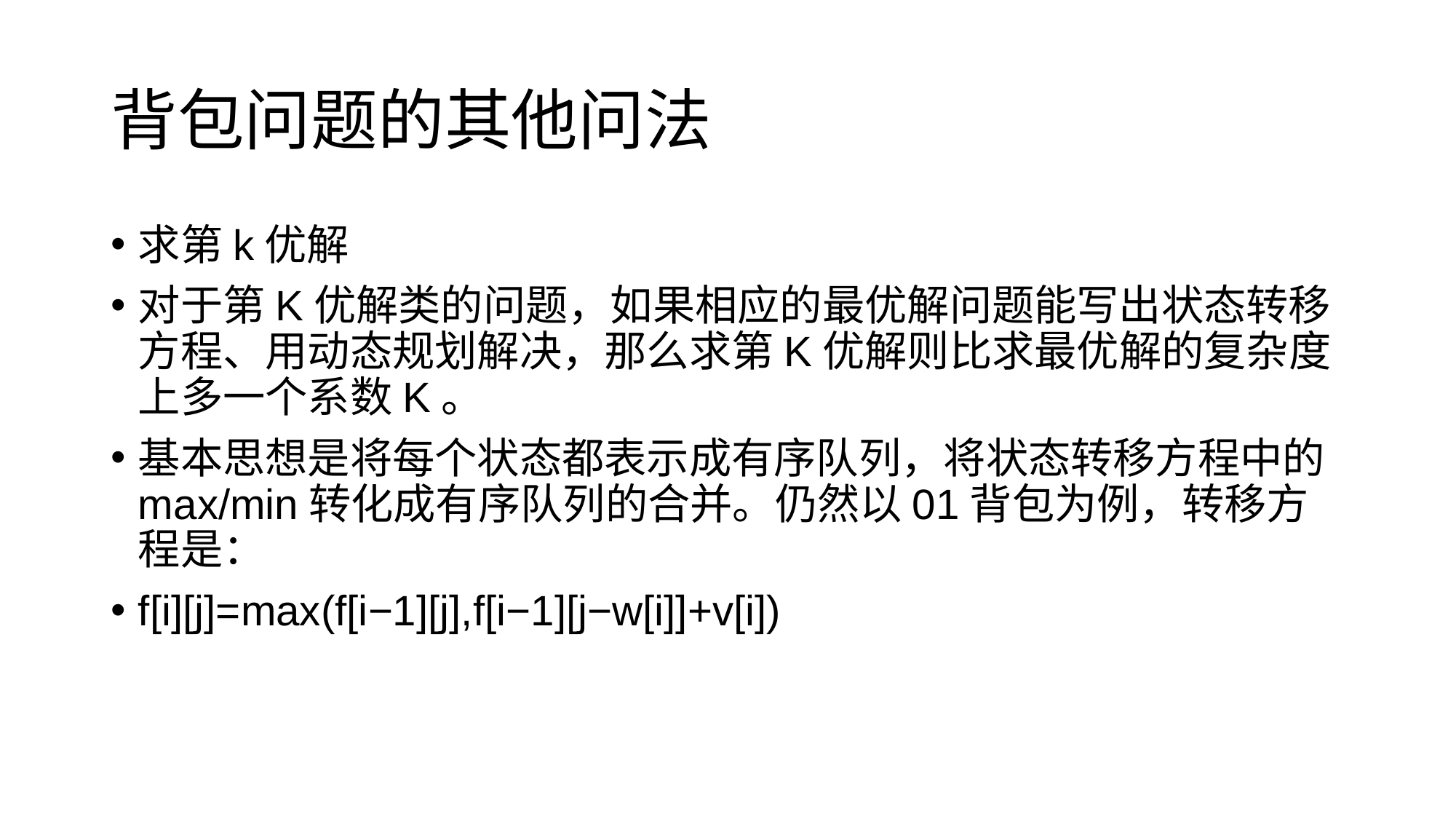

# 背包问题的其他问法
求第k优解
对于第K优解类的问题，如果相应的最优解问题能写出状态转移方程、用动态规划解决，那么求第K优解则比求最优解的复杂度上多一个系数K。
基本思想是将每个状态都表示成有序队列，将状态转移方程中的max/min转化成有序队列的合并。仍然以01背包为例，转移方程是：
f[i][j]=max(f[i−1][j],f[i−1][j−w[i]]+v[i])